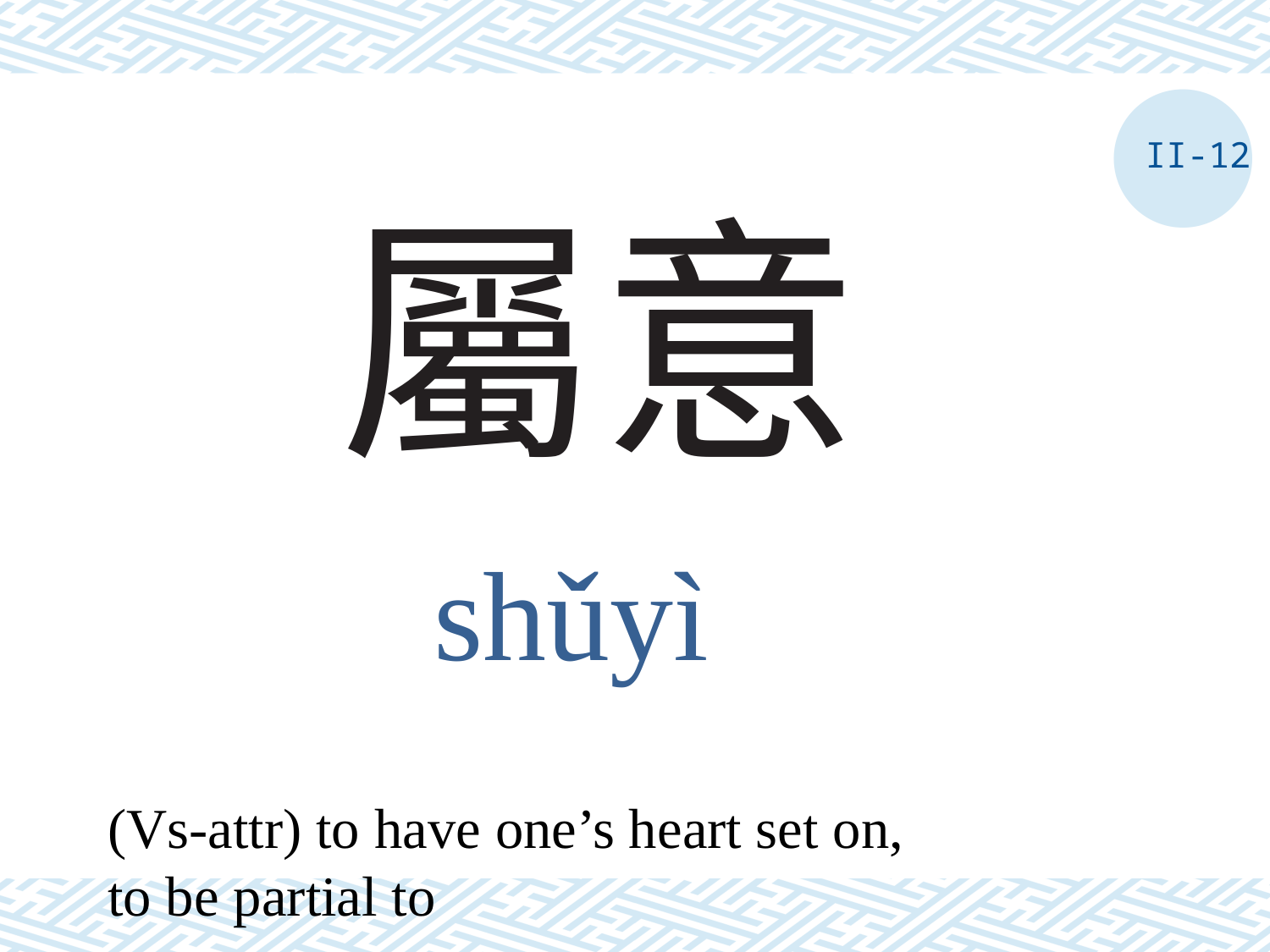

II-12

# 屬意
shǔyì
(Vs-attr) to have one’s heart set on, to be partial to